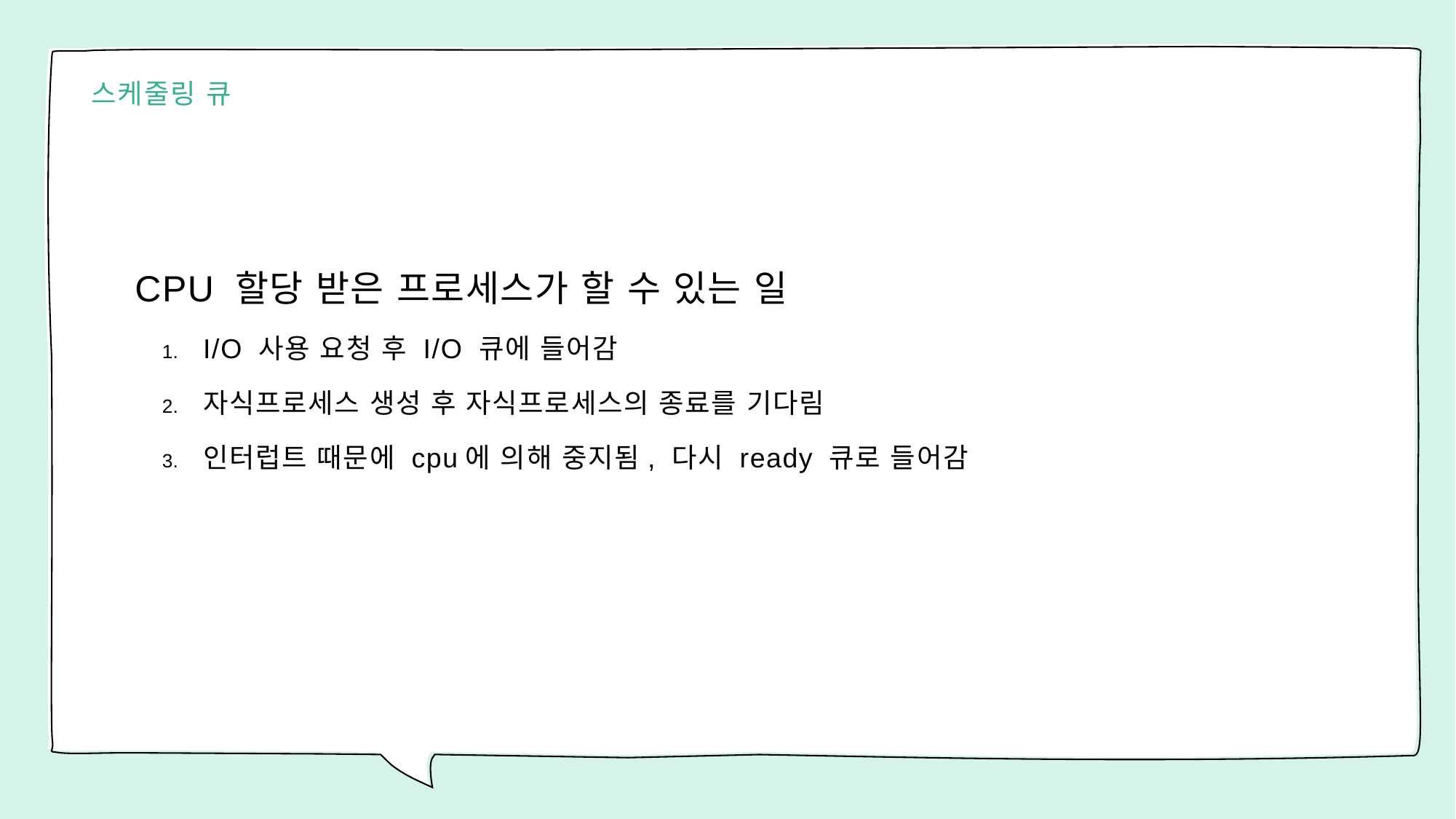

# 스케줄링 큐
CPU 할당 받은 프로세스가 할 수 있는 일
I/O 사용 요청 후 I/O 큐에 들어감
자식프로세스 생성 후 자식프로세스의 종료를 기다림
인터럽트 때문에 cpu에 의해 중지됨, 다시 ready 큐로 들어감